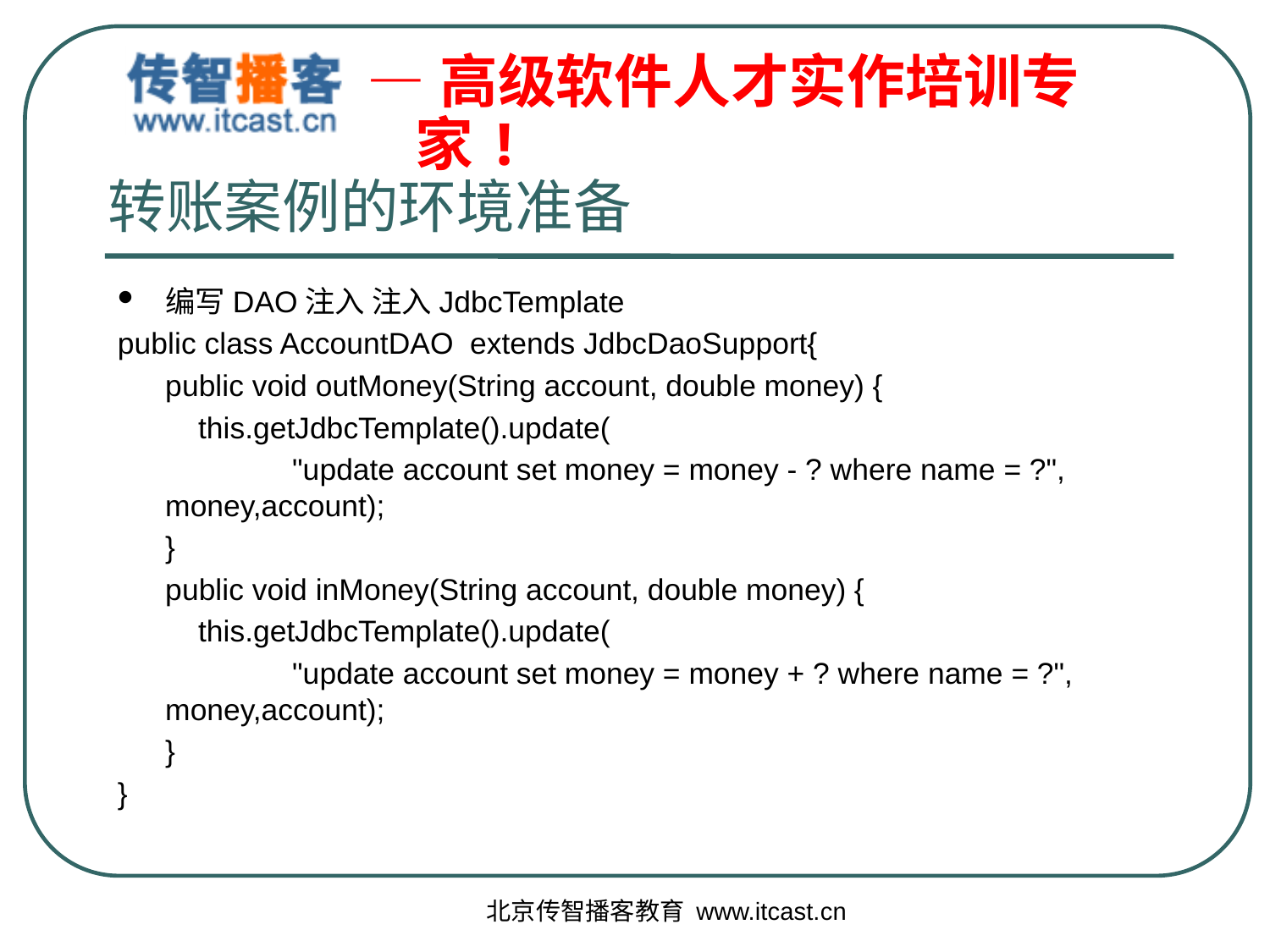

# 转账案例的环境准备
编写DAO注入 注入JdbcTemplate
public class AccountDAO  extends JdbcDaoSupport{
	public void outMoney(String account, double money) {
	    this.getJdbcTemplate().update(
		"update account set money = money - ? where name = ?", money,account);
	}
	public void inMoney(String account, double money) {
	    this.getJdbcTemplate().update(
		"update account set money = money + ? where name = ?", money,account);
	}
}
北京传智播客教育 www.itcast.cn